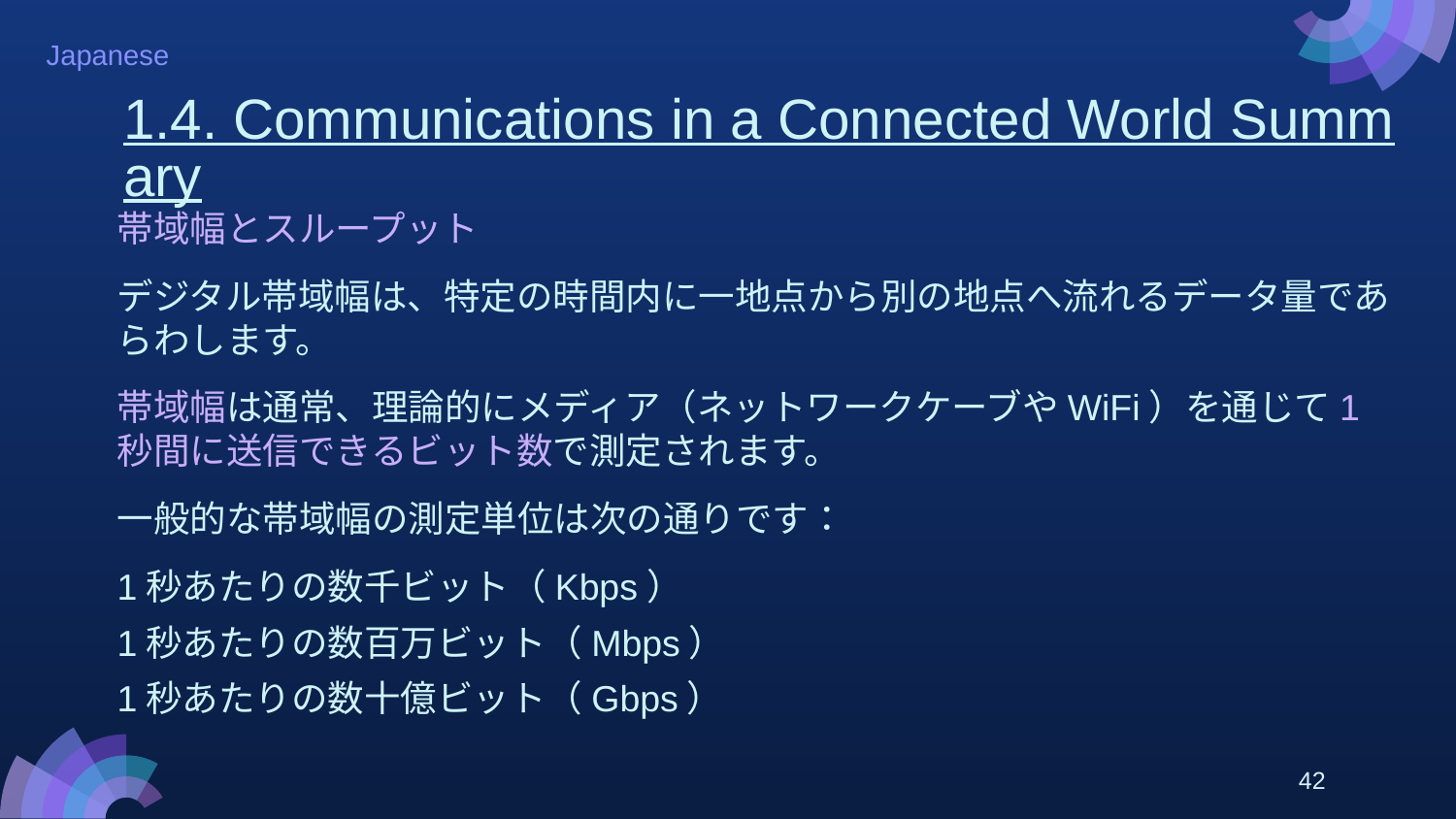

# 1.4. Communications in a Connected World Summary
帯域幅とスループット
デジタル帯域幅は、特定の時間内に一地点から別の地点へ流れるデータ量であらわします。
帯域幅は通常、理論的にメディア（ネットワークケーブやWiFi）を通じて1秒間に送信できるビット数で測定されます。
一般的な帯域幅の測定単位は次の通りです：
1秒あたりの数千ビット（Kbps）
1秒あたりの数百万ビット（Mbps）
1秒あたりの数十億ビット（Gbps）
42